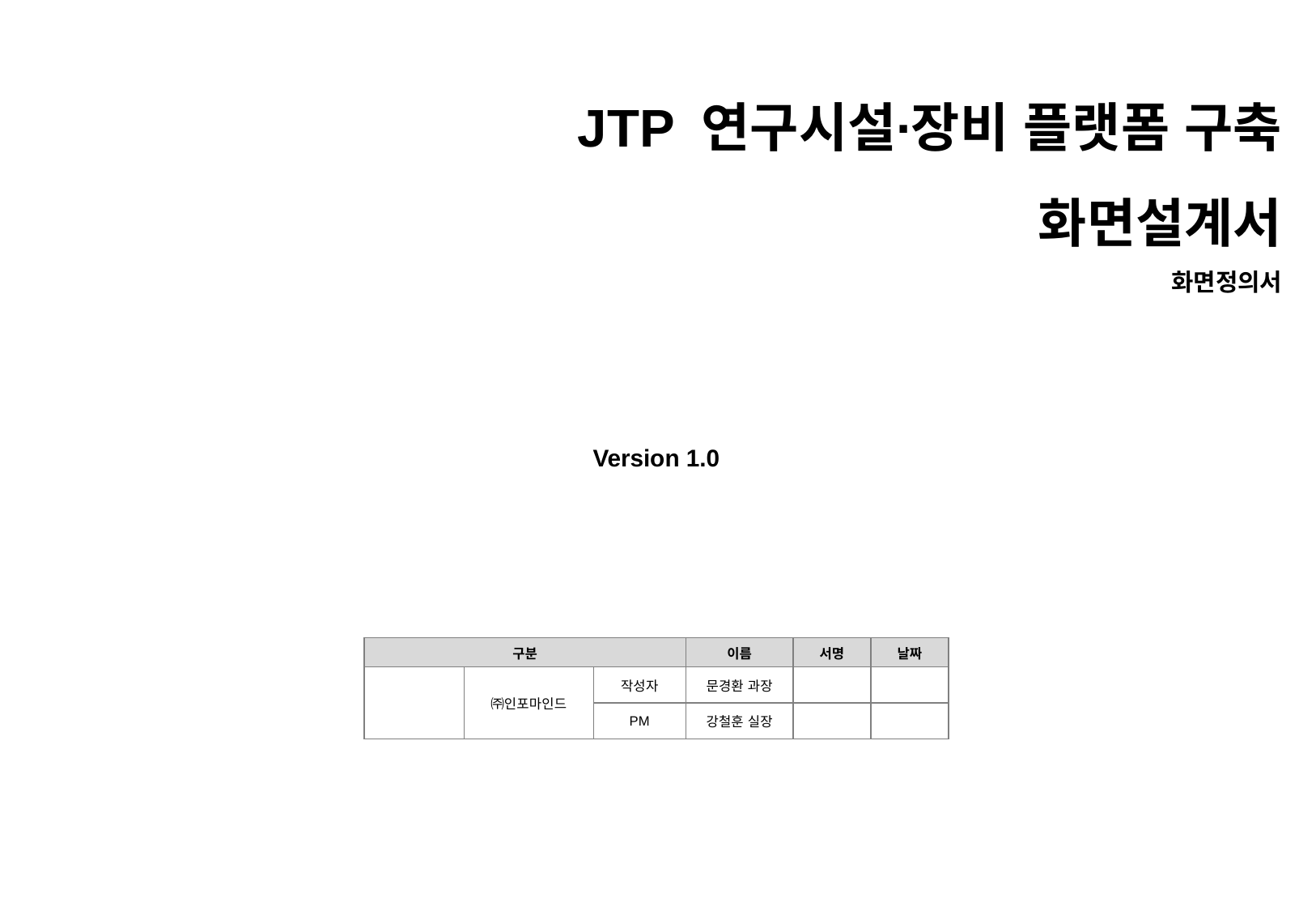

JTP 연구시설∙장비 플랫폼 구축
화면설계서
화면정의서

Version 1.0

| 구분 |  |  | 이름 | 서명 | 날짜 |
| --- | --- | --- | --- | --- | --- |
|  | ㈜인포마인드 | 작성자 | 문경환 과장 |  |  |
|  |  | PM | 강철훈 실장 |  |  |